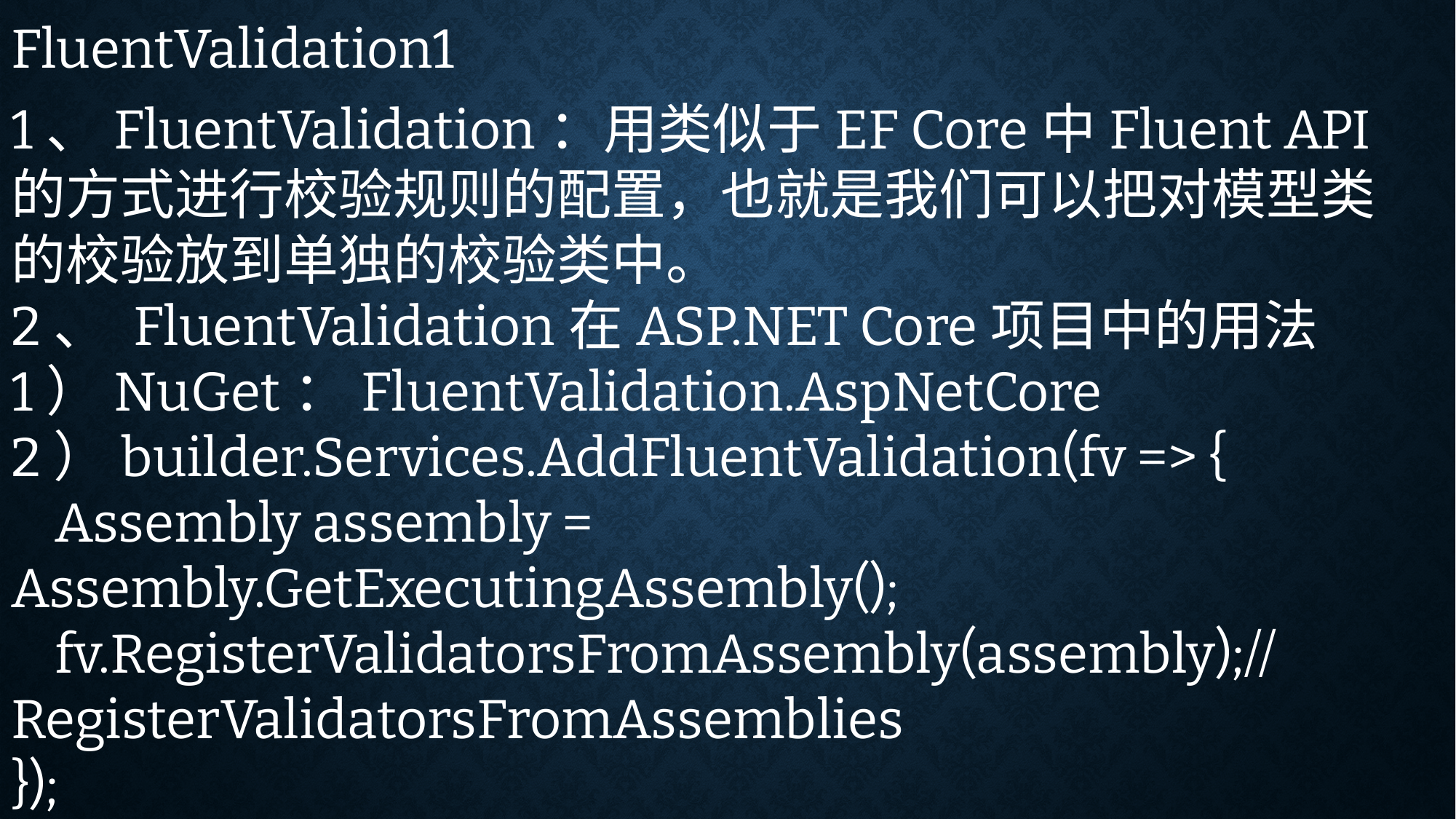

FluentValidation1
1、FluentValidation：用类似于EF Core中Fluent API的方式进行校验规则的配置，也就是我们可以把对模型类的校验放到单独的校验类中。
2、 FluentValidation在ASP.NET Core项目中的用法
1）NuGet：FluentValidation.AspNetCore
2）builder.Services.AddFluentValidation(fv => {
    Assembly assembly = Assembly.GetExecutingAssembly();
    fv.RegisterValidatorsFromAssembly(assembly);// RegisterValidatorsFromAssemblies
});